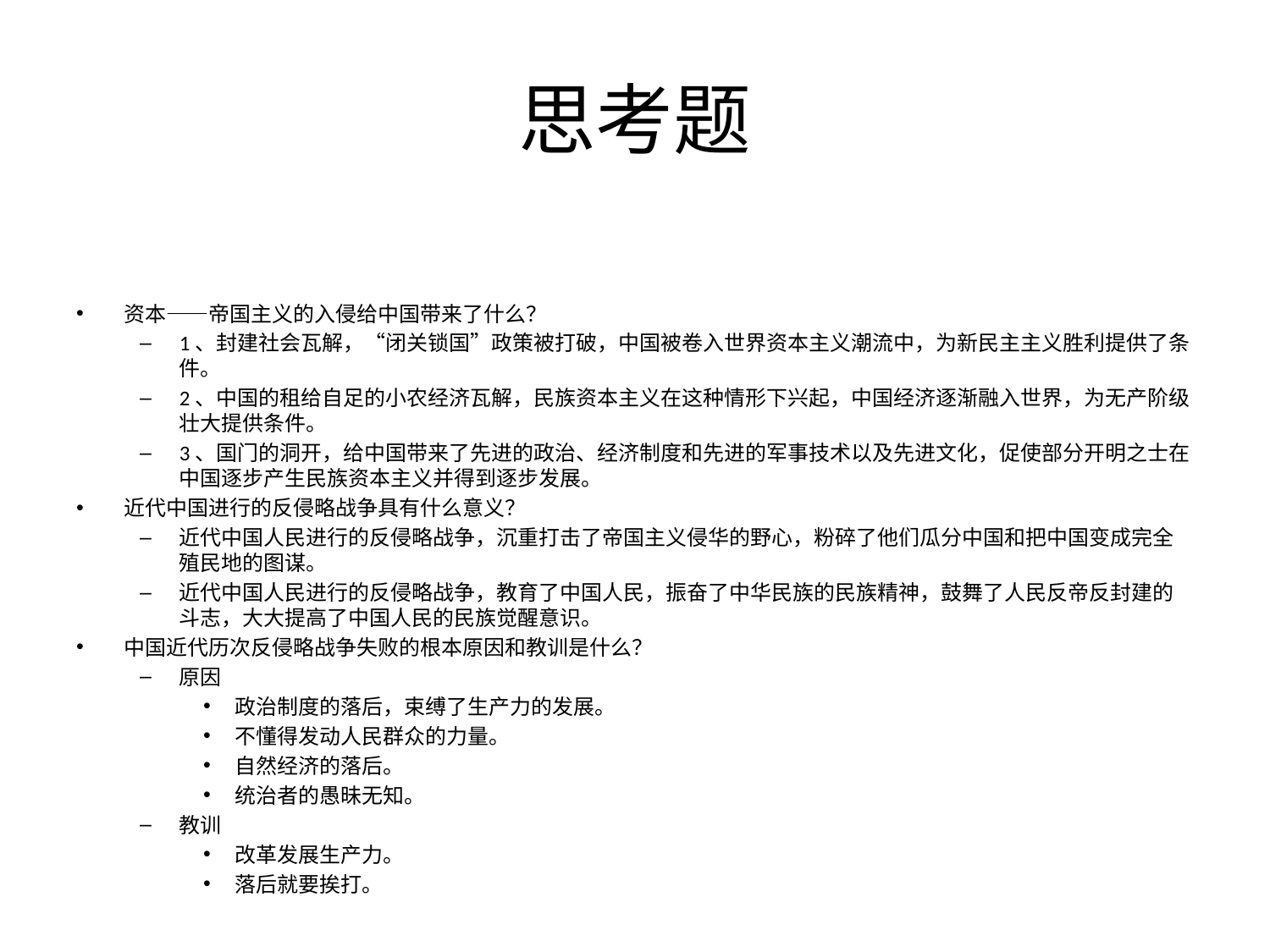

# 思考题

资本——帝国主义的入侵给中国带来了什么？
1、封建社会瓦解，“闭关锁国”政策被打破，中国被卷入世界资本主义潮流中，为新民主主义胜利提供了条件。
2、中国的租给自足的小农经济瓦解，民族资本主义在这种情形下兴起，中国经济逐渐融入世界，为无产阶级壮大提供条件。
3、国门的洞开，给中国带来了先进的政治、经济制度和先进的军事技术以及先进文化，促使部分开明之士在中国逐步产生民族资本主义并得到逐步发展。
近代中国进行的反侵略战争具有什么意义？
近代中国人民进行的反侵略战争，沉重打击了帝国主义侵华的野心，粉碎了他们瓜分中国和把中国变成完全殖民地的图谋。
近代中国人民进行的反侵略战争，教育了中国人民，振奋了中华民族的民族精神，鼓舞了人民反帝反封建的斗志，大大提高了中国人民的民族觉醒意识。
中国近代历次反侵略战争失败的根本原因和教训是什么？
原因
政治制度的落后，束缚了生产力的发展。
不懂得发动人民群众的力量。
自然经济的落后。
统治者的愚昧无知。
教训
改革发展生产力。
落后就要挨打。